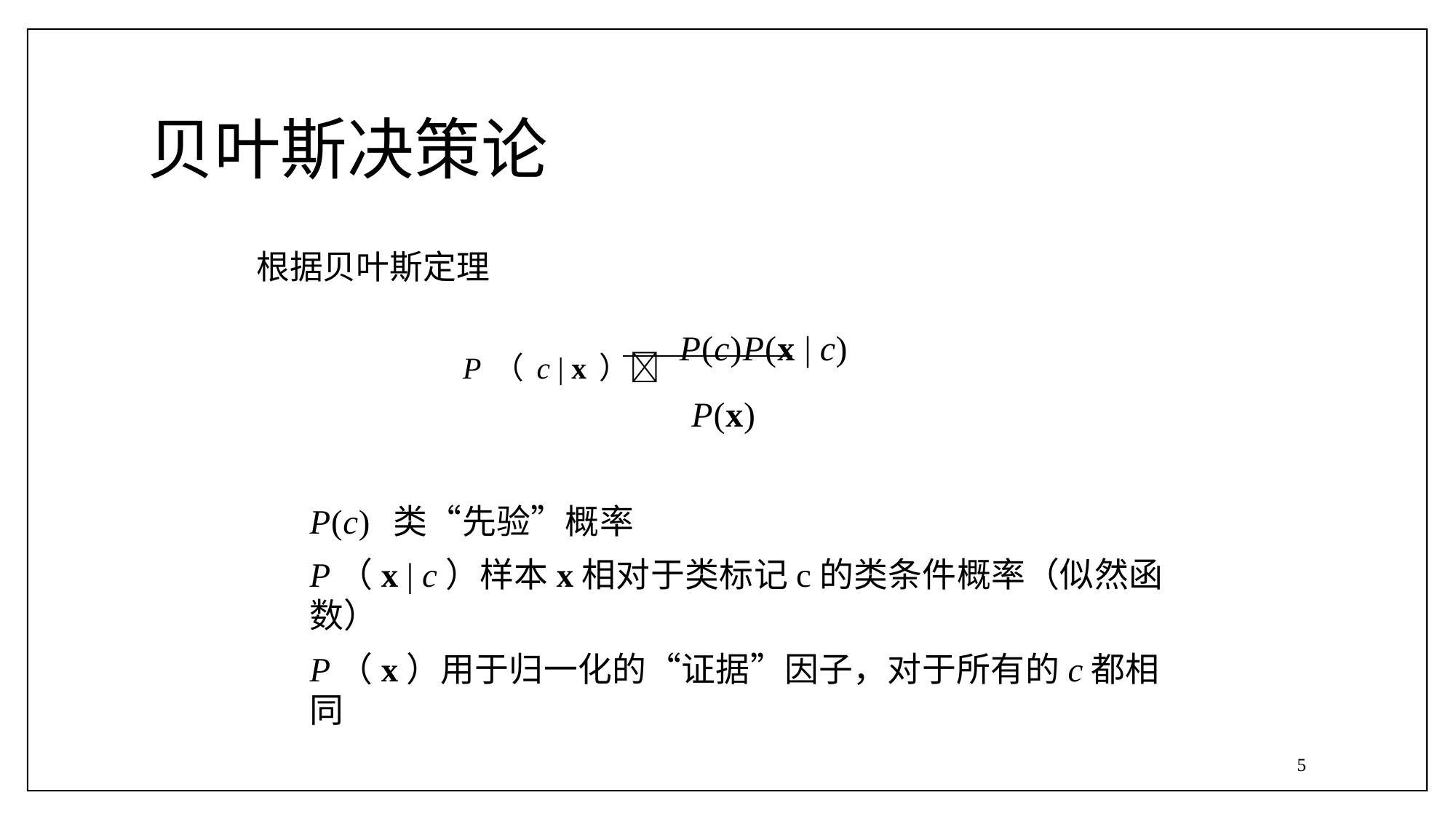

# 贝叶斯决策论
根据贝叶斯定理
P（c | x）= P(c)P(x | c)
P(x)

P(c) 类“先验”概率
P（x | c）样本x相对于类标记c的类条件概率（似然函数）
P（x）用于归一化的“证据”因子，对于所有的c都相同

5